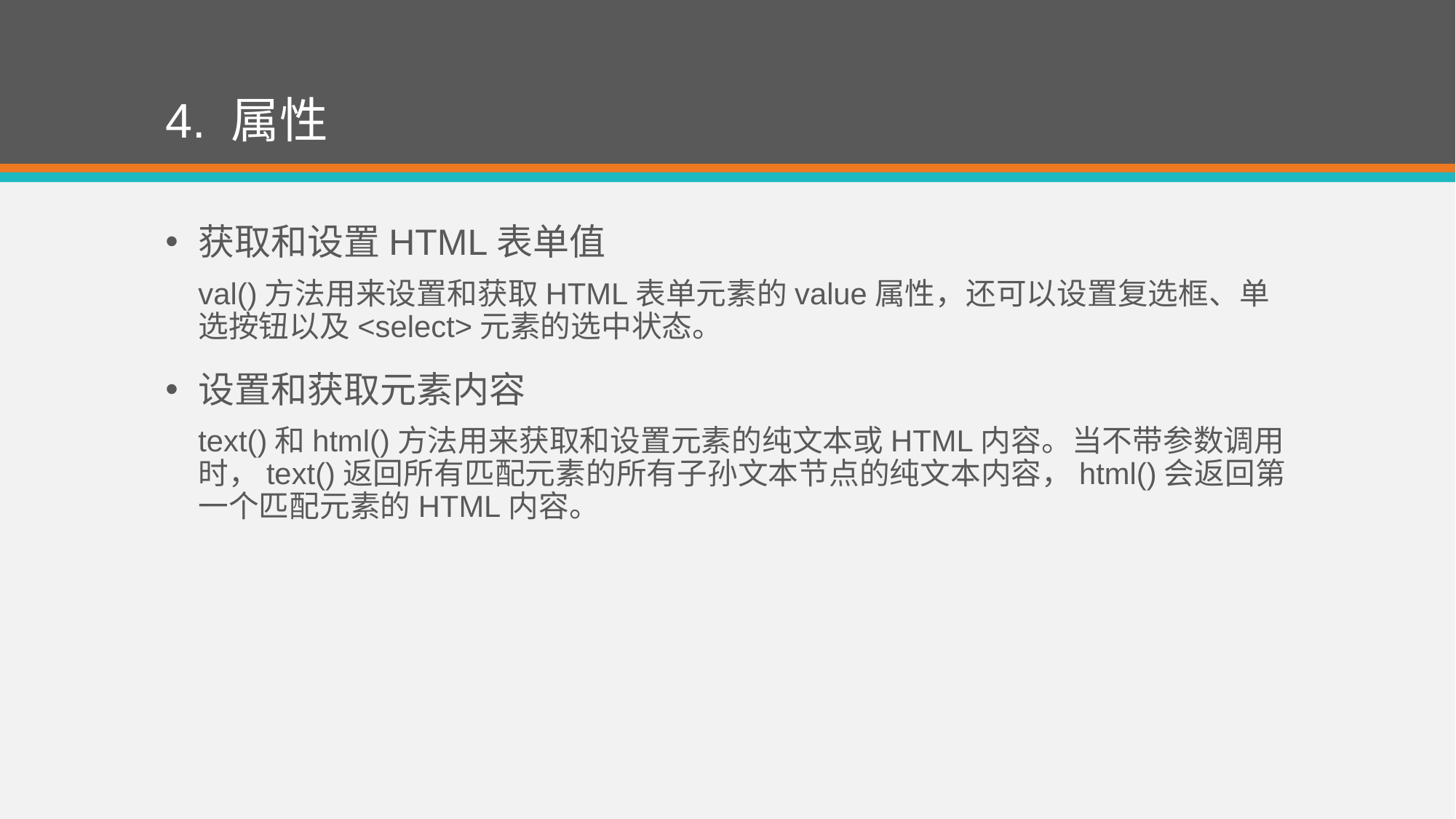

# 4. 属性
获取和设置HTML表单值
val()方法用来设置和获取HTML表单元素的value属性，还可以设置复选框、单选按钮以及<select>元素的选中状态。
设置和获取元素内容
text()和html()方法用来获取和设置元素的纯文本或HTML内容。当不带参数调用时，text()返回所有匹配元素的所有子孙文本节点的纯文本内容，html()会返回第一个匹配元素的HTML内容。